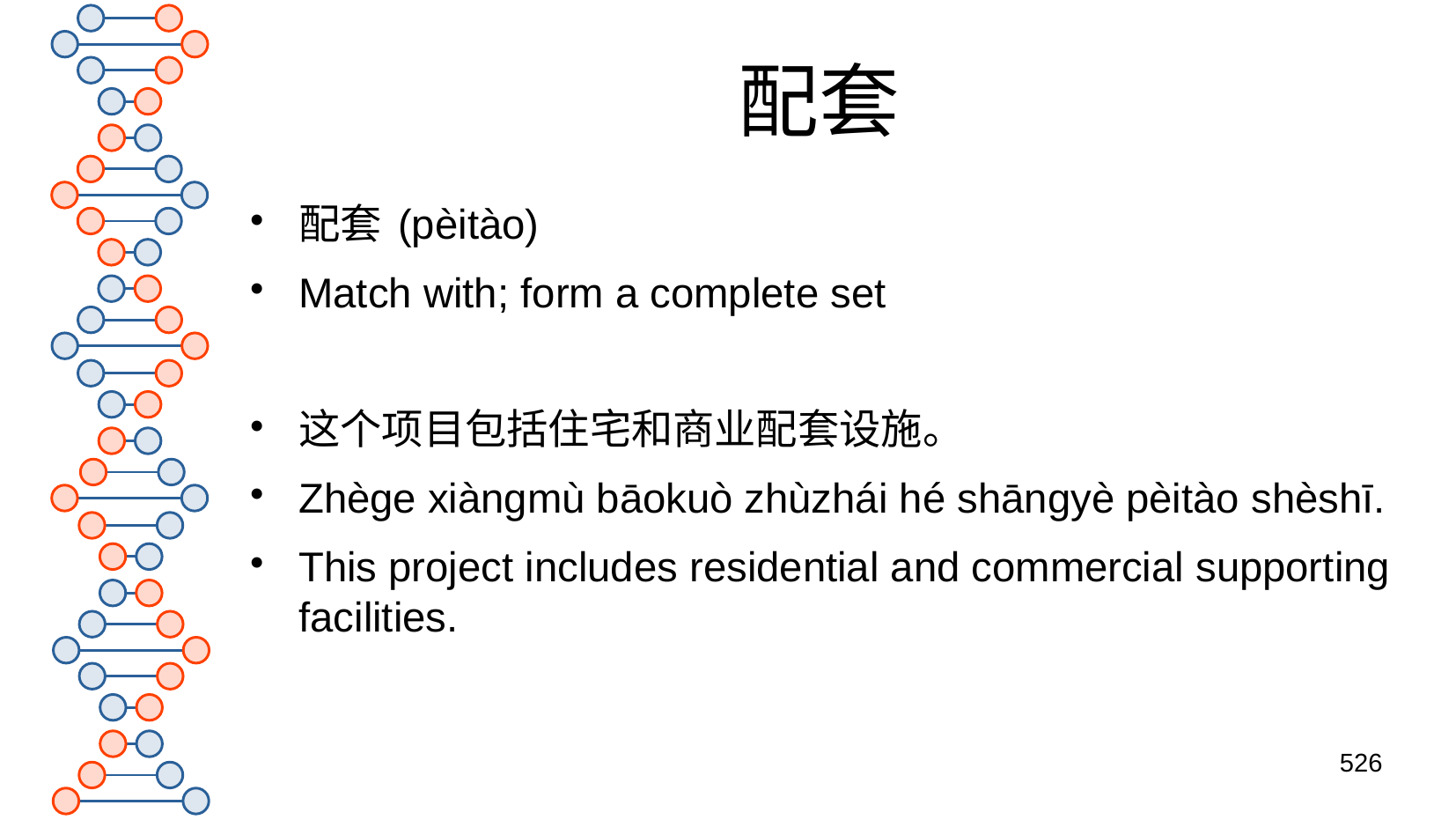

# 配套
配套 (pèitào)
Match with; form a complete set

这个项目包括住宅和商业配套设施。
Zhège xiàngmù bāokuò zhùzhái hé shāngyè pèitào shèshī.
This project includes residential and commercial supporting facilities.
526